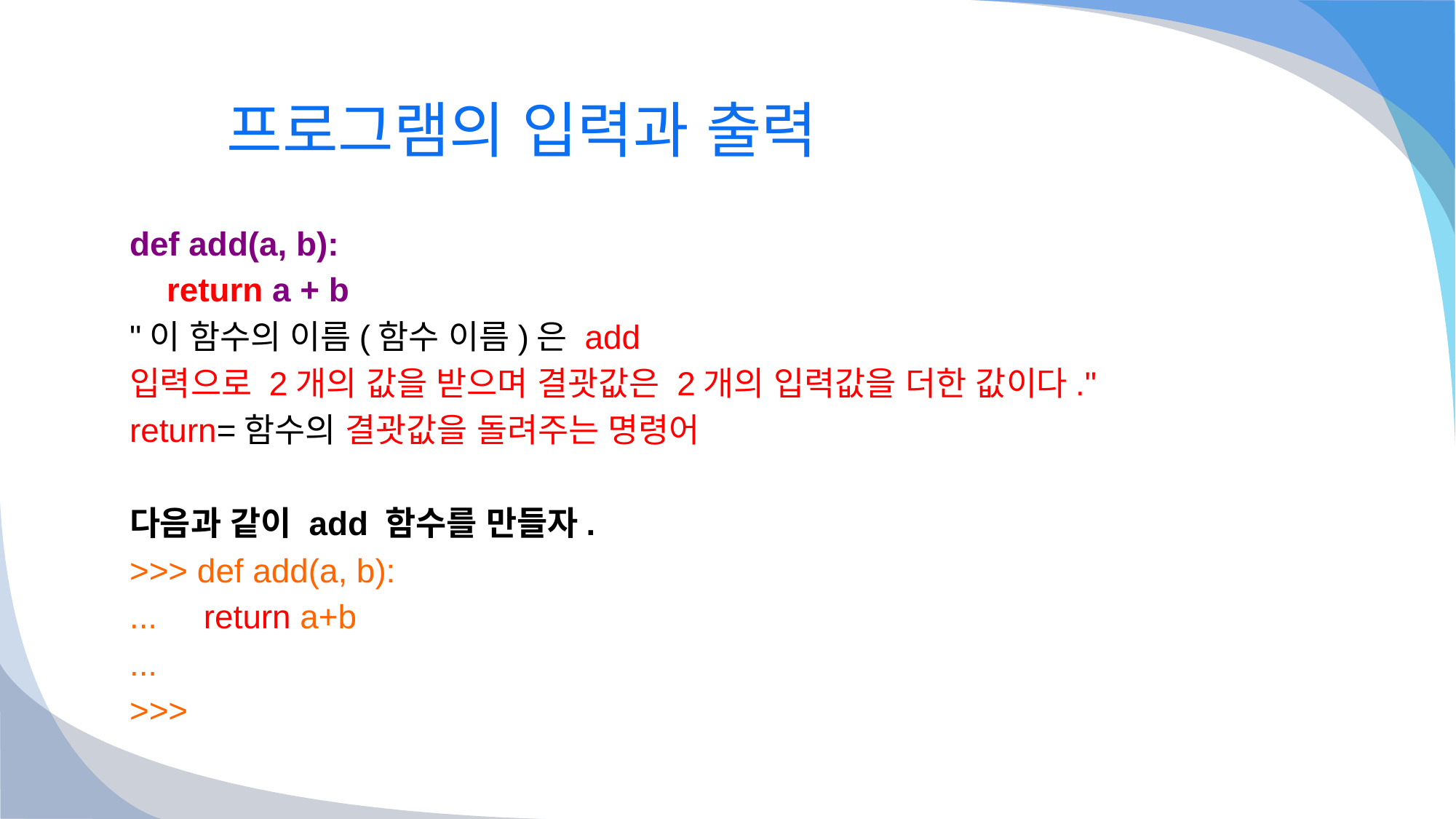

# 프로그램의 입력과 출력
def add(a, b):
    return a + b
"이 함수의 이름(함수 이름)은 add
입력으로 2개의 값을 받으며 결괏값은 2개의 입력값을 더한 값이다."
return=함수의 결괏값을 돌려주는 명령어

다음과 같이 add 함수를 만들자.
>>> def add(a, b):
...     return a+b
...
>>>